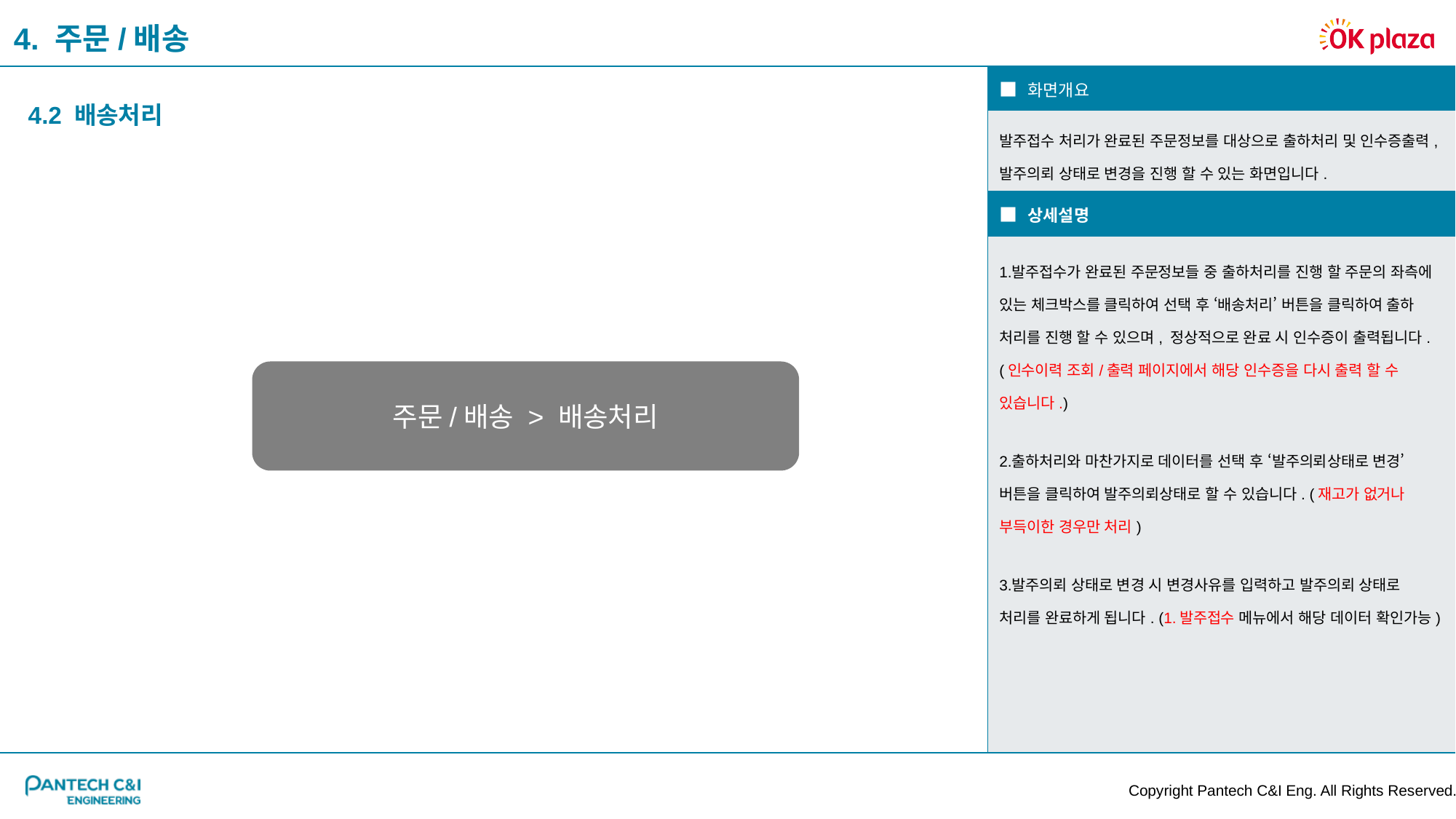

4. 주문/배송
| ■ 화면개요 |
| --- |
| 발주접수 처리가 완료된 주문정보를 대상으로 출하처리 및 인수증출력, 발주의뢰 상태로 변경을 진행 할 수 있는 화면입니다. |
| ■ 상세설명 |
| 발주접수가 완료된 주문정보들 중 출하처리를 진행 할 주문의 좌측에 있는 체크박스를 클릭하여 선택 후 ‘배송처리’ 버튼을 클릭하여 출하 처리를 진행 할 수 있으며, 정상적으로 완료 시 인수증이 출력됩니다. (인수이력 조회/출력 페이지에서 해당 인수증을 다시 출력 할 수 있습니다.) 출하처리와 마찬가지로 데이터를 선택 후 ‘발주의뢰상태로 변경’ 버튼을 클릭하여 발주의뢰상태로 할 수 있습니다. (재고가 없거나 부득이한 경우만 처리) 발주의뢰 상태로 변경 시 변경사유를 입력하고 발주의뢰 상태로 처리를 완료하게 됩니다. (1.발주접수 메뉴에서 해당 데이터 확인가능) |
4.2 배송처리
주문/배송 > 배송처리